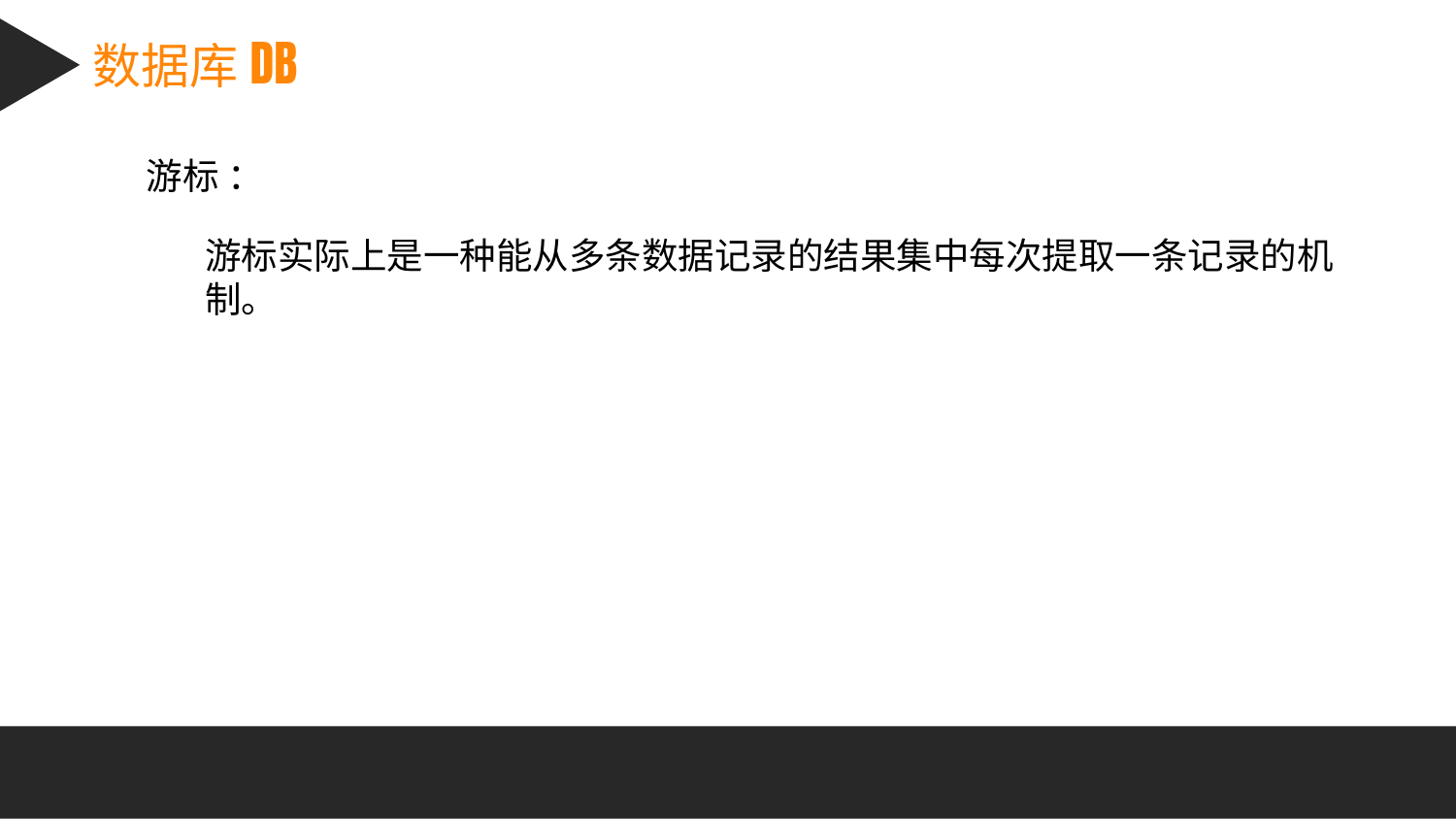

数据库DB
游标 ：
游标实际上是一种能从多条数据记录的结果集中每次提取一条记录的机制。